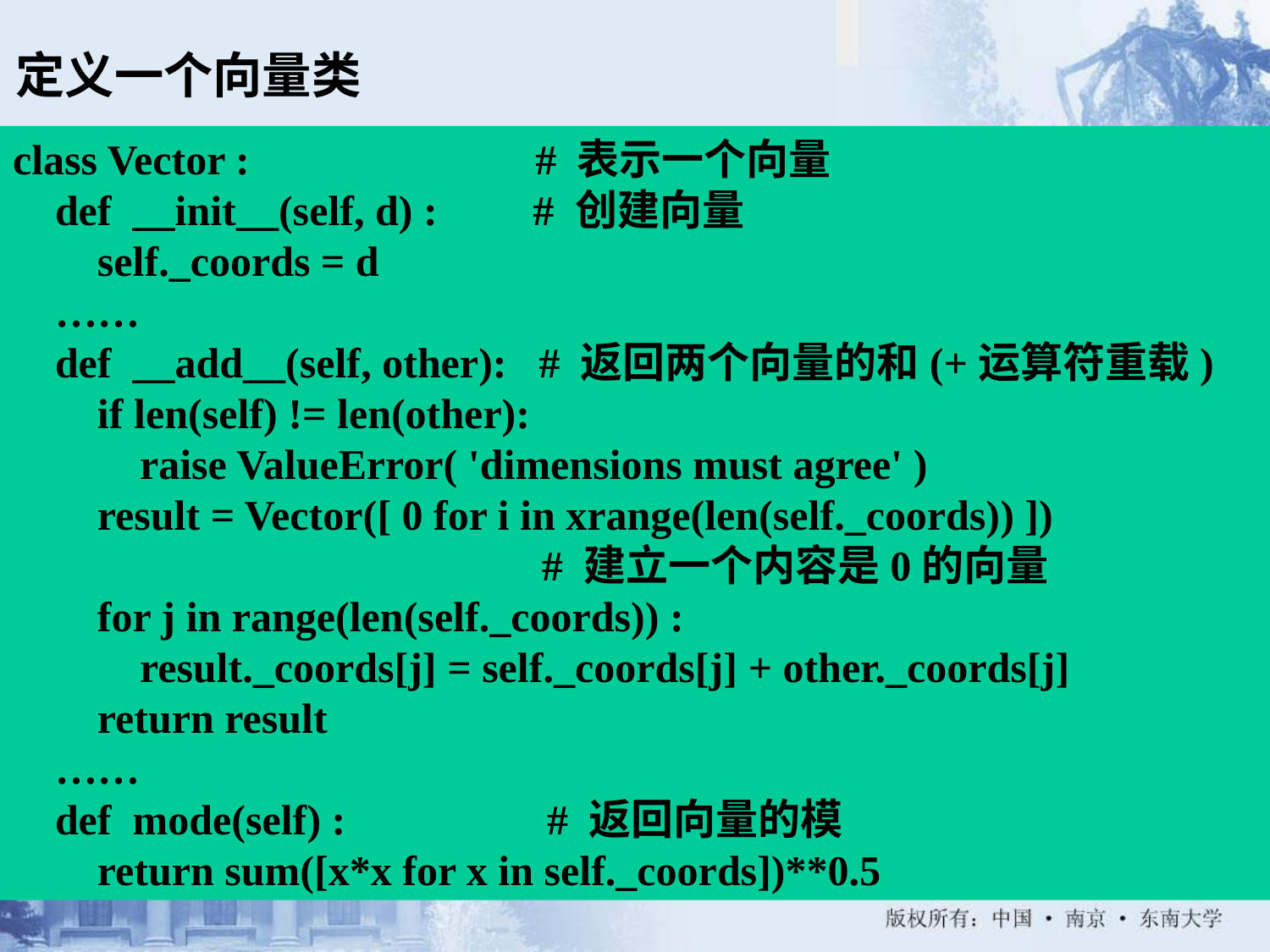

定义一个向量类
class Vector :                           # 表示一个向量
    def  __init__(self, d) :         # 创建向量
        self._coords = d
    ……
    def  __add__(self, other):   # 返回两个向量的和(+运算符重载)
        if len(self) != len(other):
            raise ValueError( 'dimensions must agree' )
        result = Vector([ 0 for i in xrange(len(self._coords)) ])
                                                  # 建立一个内容是0的向量
        for j in range(len(self._coords)) :
            result._coords[j] = self._coords[j] + other._coords[j]
        return result
    ……
    def  mode(self) :                   # 返回向量的模
        return sum([x*x for x in self._coords])**0.5